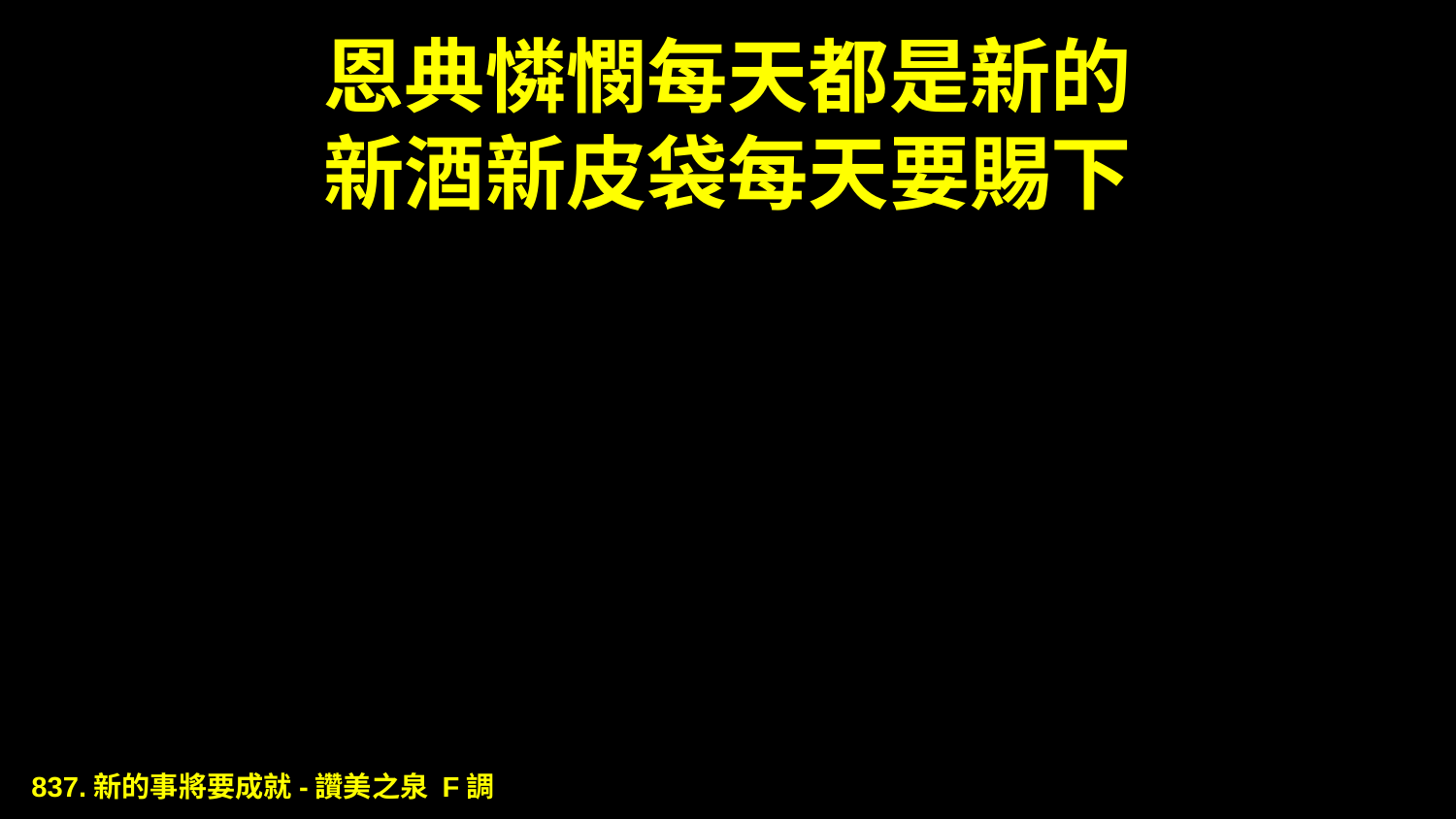

# 恩典憐憫每天都是新的 新酒新皮袋每天要賜下
837.新的事將要成就-讚美之泉 F調